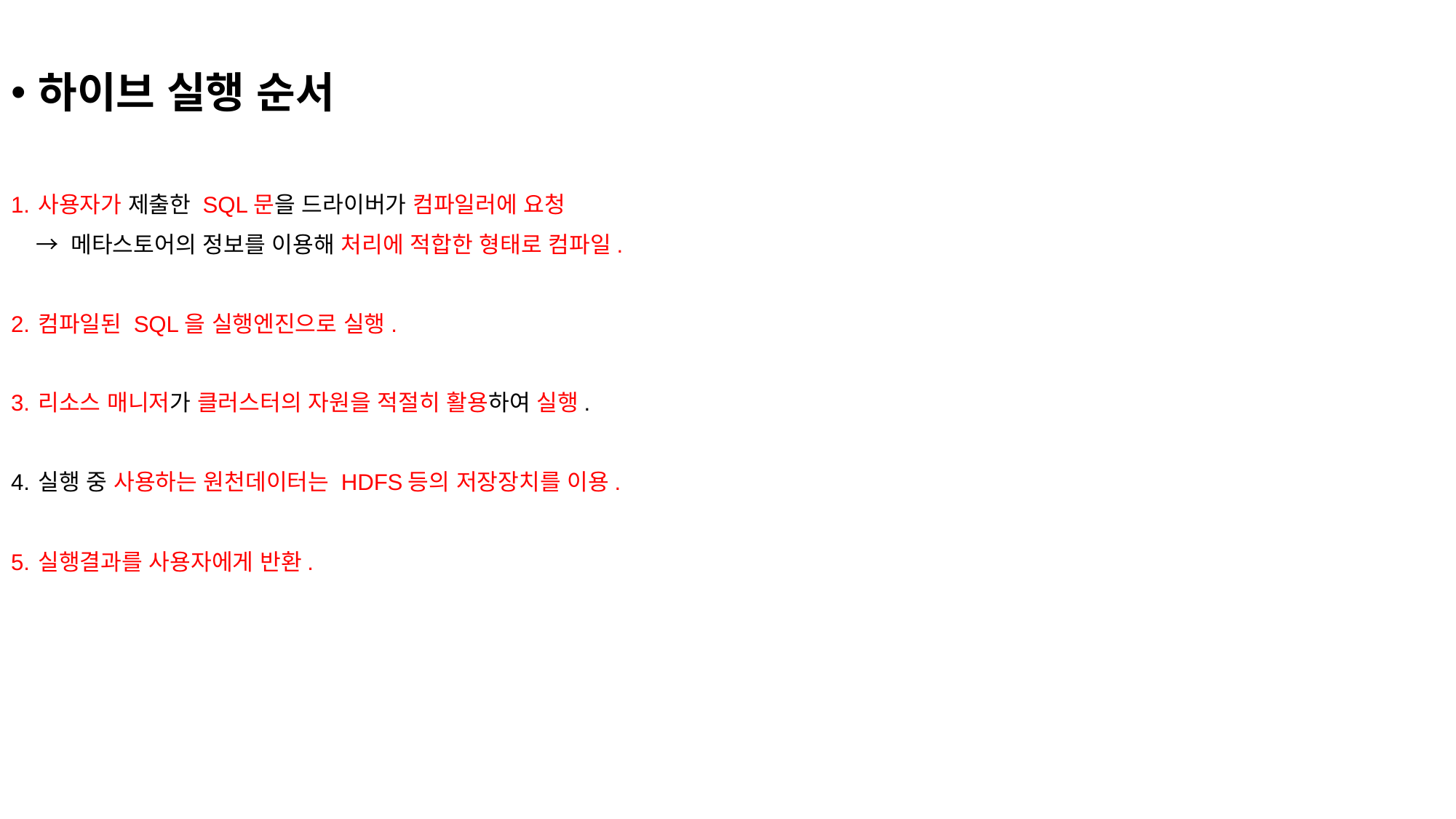

하이브 실행 순서

사용자가 제출한 SQL문을 드라이버가 컴파일러에 요청
    → 메타스토어의 정보를 이용해 처리에 적합한 형태로 컴파일.

컴파일된 SQL을 실행엔진으로 실행.

리소스 매니저가 클러스터의 자원을 적절히 활용하여 실행.

실행 중 사용하는 원천데이터는 HDFS등의 저장장치를 이용.

실행결과를 사용자에게 반환.